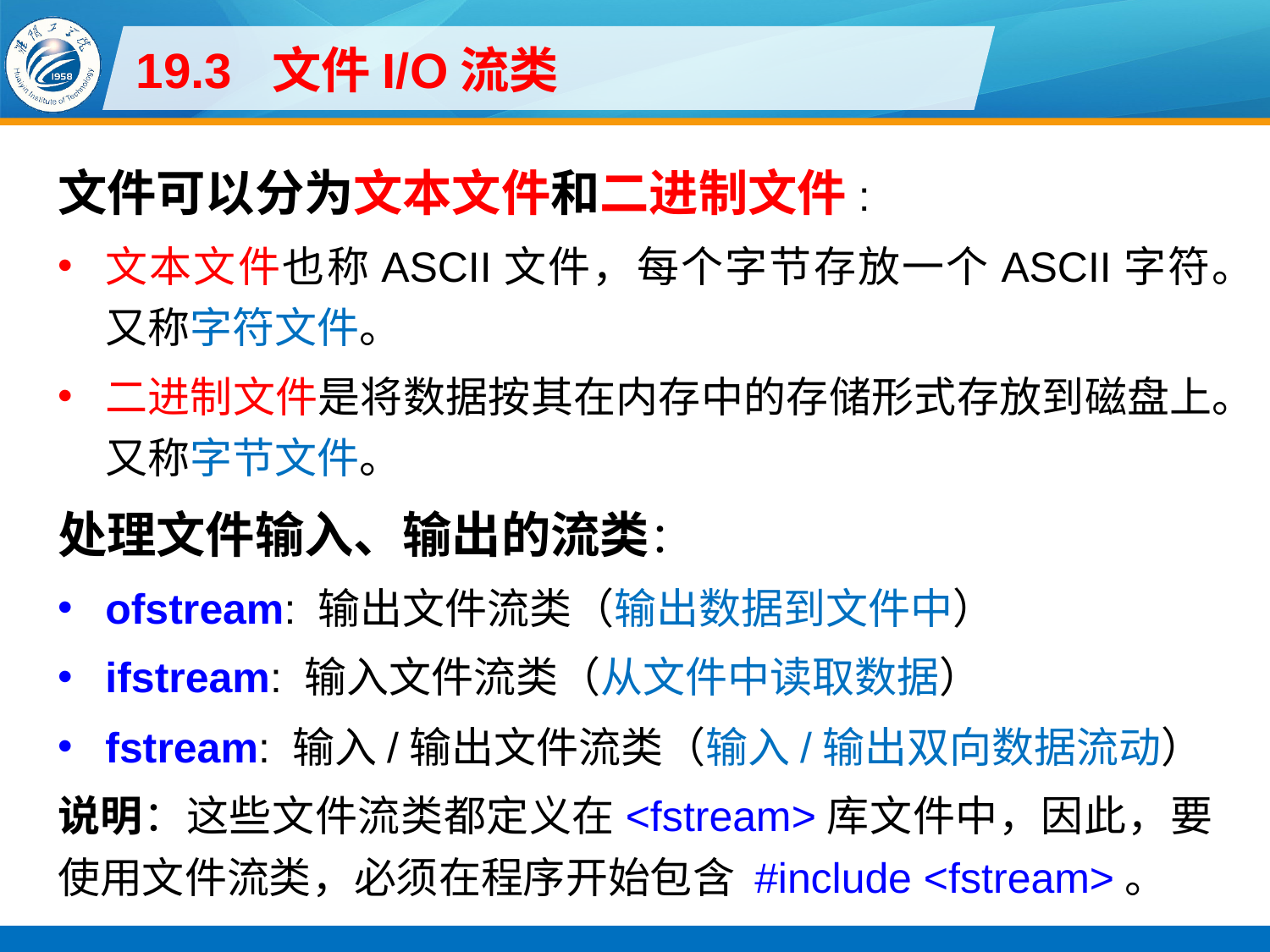

# 19.3  文件I/O流类
文件可以分为文本文件和二进制文件:
文本文件也称ASCII文件，每个字节存放一个ASCII字符。又称字符文件。
二进制文件是将数据按其在内存中的存储形式存放到磁盘上。又称字节文件。
处理文件输入、输出的流类：
ofstream: 输出文件流类（输出数据到文件中）
ifstream: 输入文件流类（从文件中读取数据）
fstream: 输入/输出文件流类（输入/输出双向数据流动）
说明：这些文件流类都定义在<fstream>库文件中，因此，要使用文件流类，必须在程序开始包含 #include <fstream>。